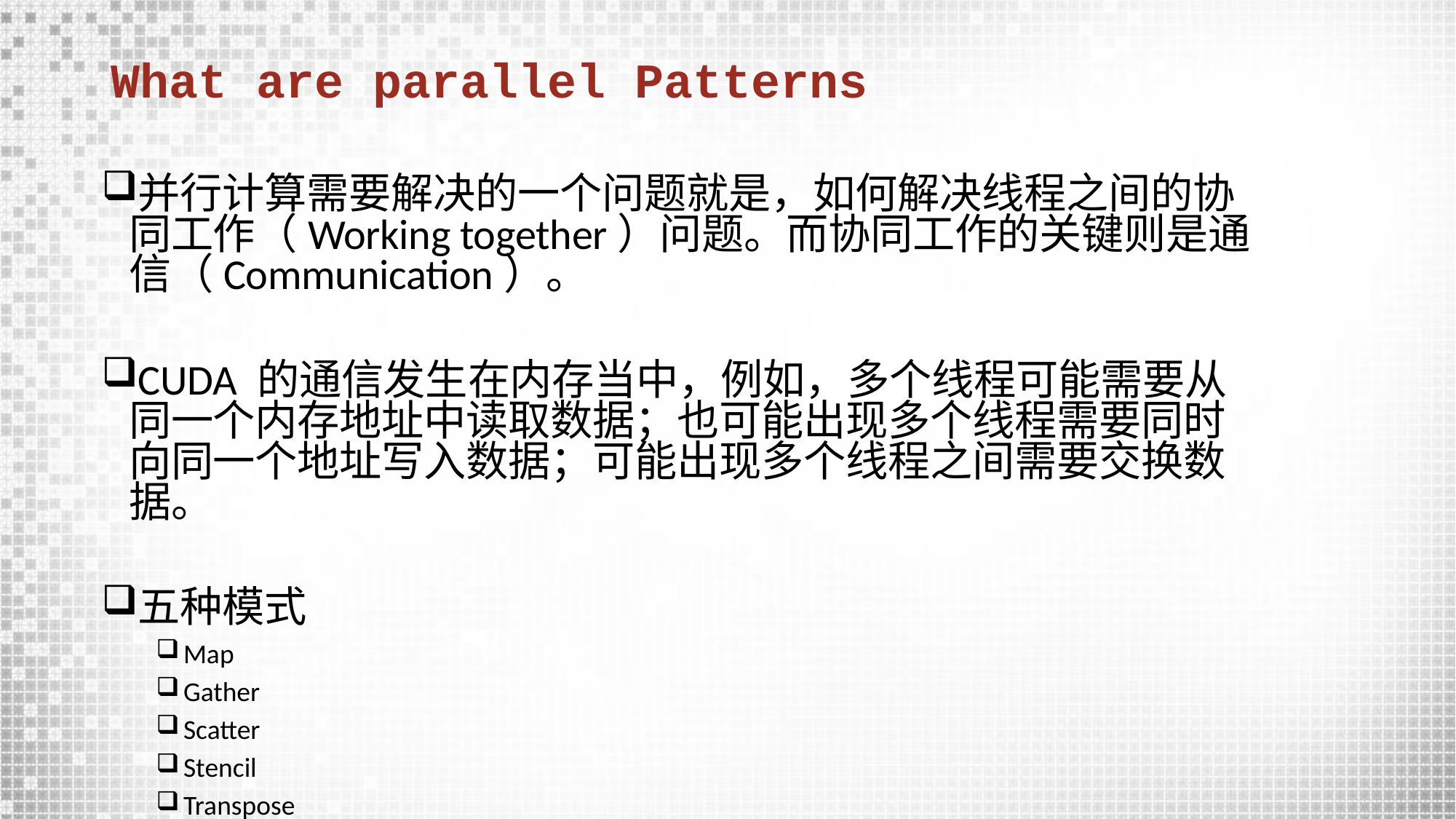

# What are parallel Patterns
并行计算需要解决的一个问题就是，如何解决线程之间的协同工作（Working together）问题。而协同工作的关键则是通信（Communication）。

CUDA 的通信发生在内存当中，例如，多个线程可能需要从同一个内存地址中读取数据；也可能出现多个线程需要同时向同一个地址写入数据；可能出现多个线程之间需要交换数据。

五种模式
Map
Gather
Scatter
Stencil
Transpose